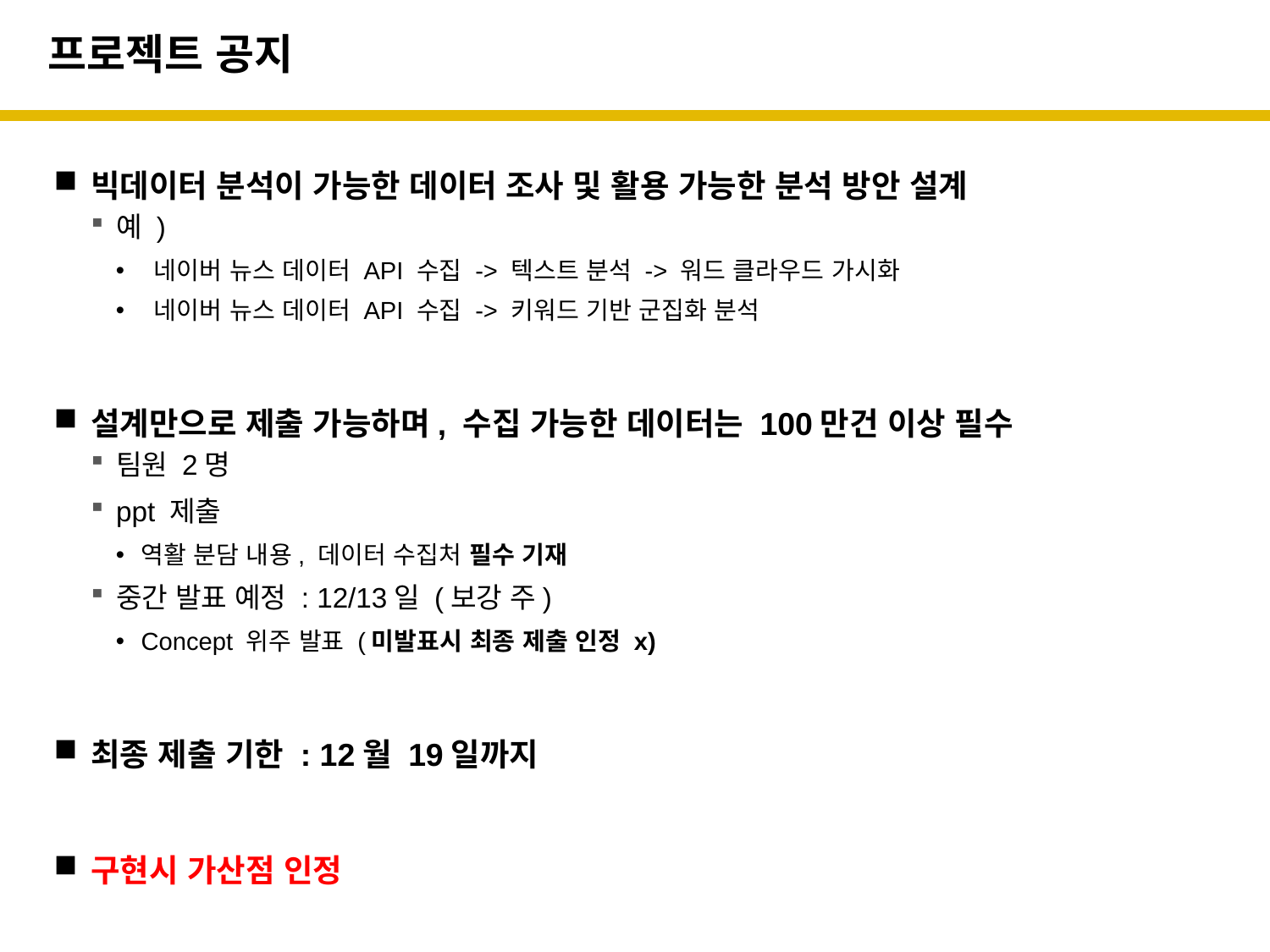

# 프로젝트 공지
빅데이터 분석이 가능한 데이터 조사 및 활용 가능한 분석 방안 설계
예 )
 네이버 뉴스 데이터 API 수집 -> 텍스트 분석 -> 워드 클라우드 가시화
 네이버 뉴스 데이터 API 수집 -> 키워드 기반 군집화 분석

설계만으로 제출 가능하며, 수집 가능한 데이터는 100만건 이상 필수
팀원 2명
ppt 제출
역활 분담 내용, 데이터 수집처 필수 기재
중간 발표 예정 : 12/13일 (보강 주)
Concept 위주 발표 (미발표시 최종 제출 인정 x)

최종 제출 기한 : 12월 19일까지

구현시 가산점 인정